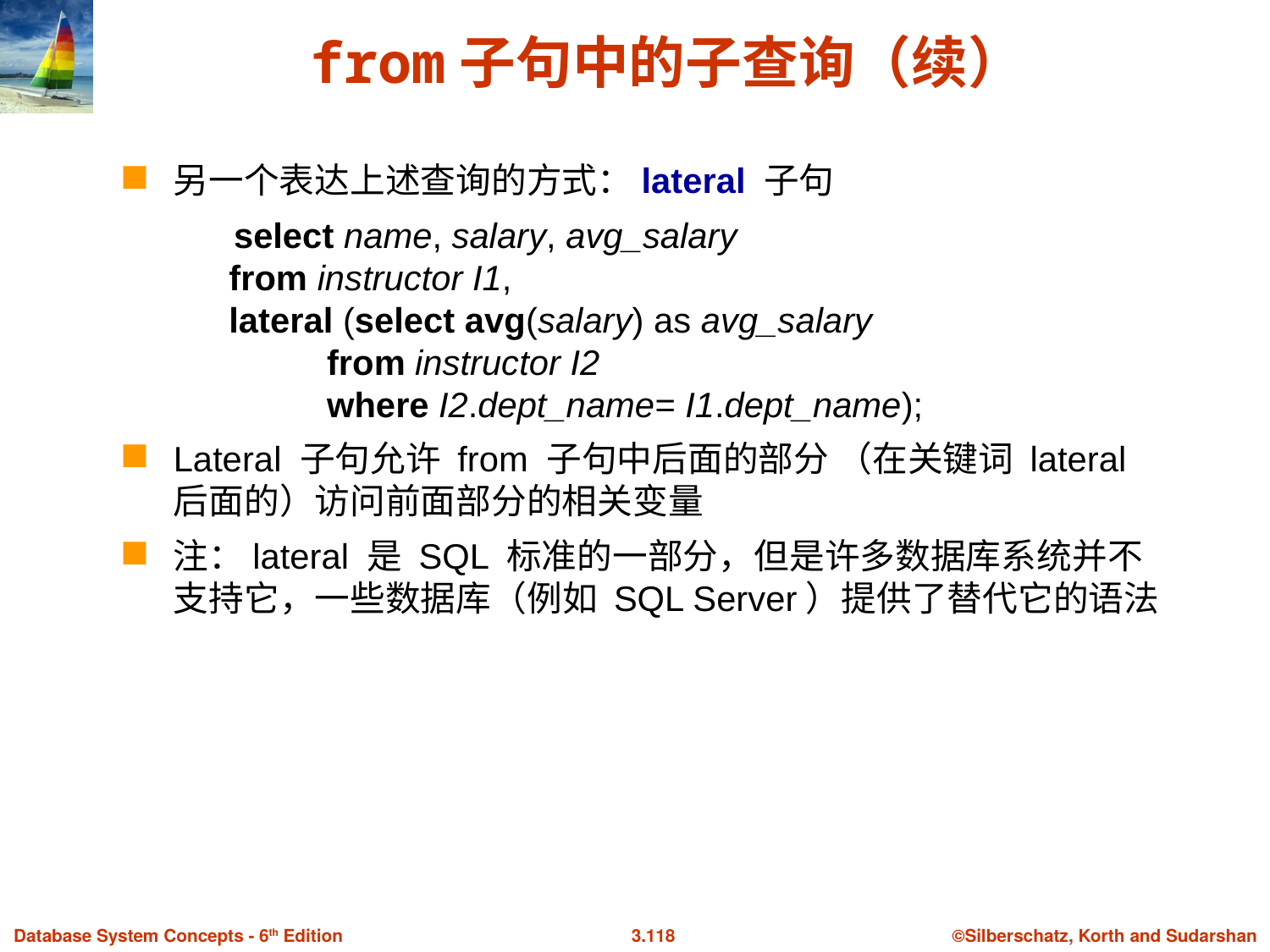

# from子句中的子查询（续）
另一个表达上述查询的方式：lateral 子句
     select name, salary, avg_salary
from instructor I1,
lateral (select avg(salary) as avg_salary
           from instructor I2
           where I2.dept_name= I1.dept_name);
Lateral 子句允许 from 子句中后面的部分 （在关键词 lateral 后面的）访问前面部分的相关变量
注：lateral 是 SQL 标准的一部分，但是许多数据库系统并不支持它，一些数据库（例如 SQL Server）提供了替代它的语法